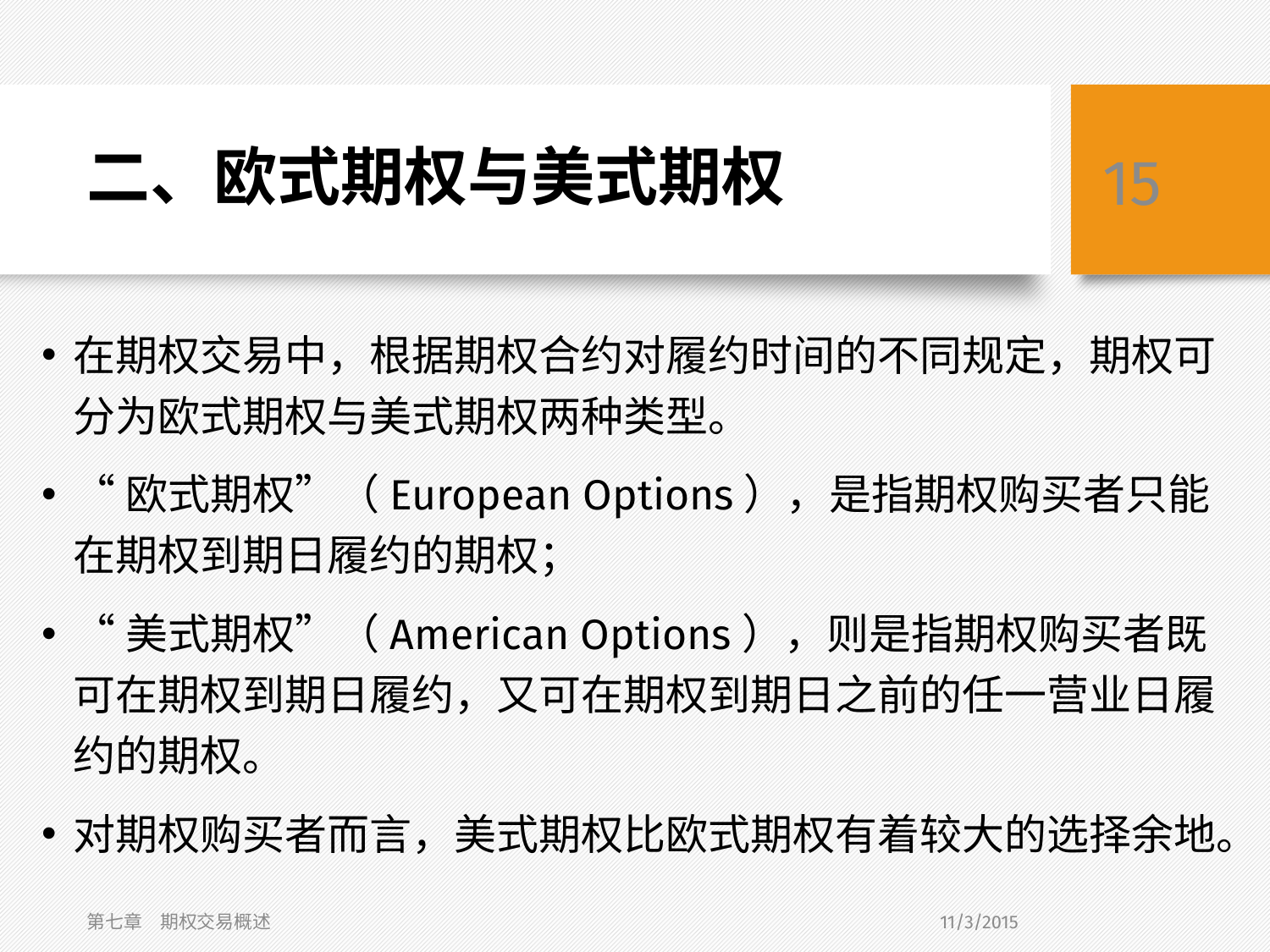

# 二、欧式期权与美式期权
15
在期权交易中，根据期权合约对履约时间的不同规定，期权可分为欧式期权与美式期权两种类型。
“欧式期权”（European Options），是指期权购买者只能在期权到期日履约的期权；
“美式期权”（American Options），则是指期权购买者既可在期权到期日履约，又可在期权到期日之前的任一营业日履约的期权。
对期权购买者而言，美式期权比欧式期权有着较大的选择余地。
11/3/2015
第七章　期权交易概述